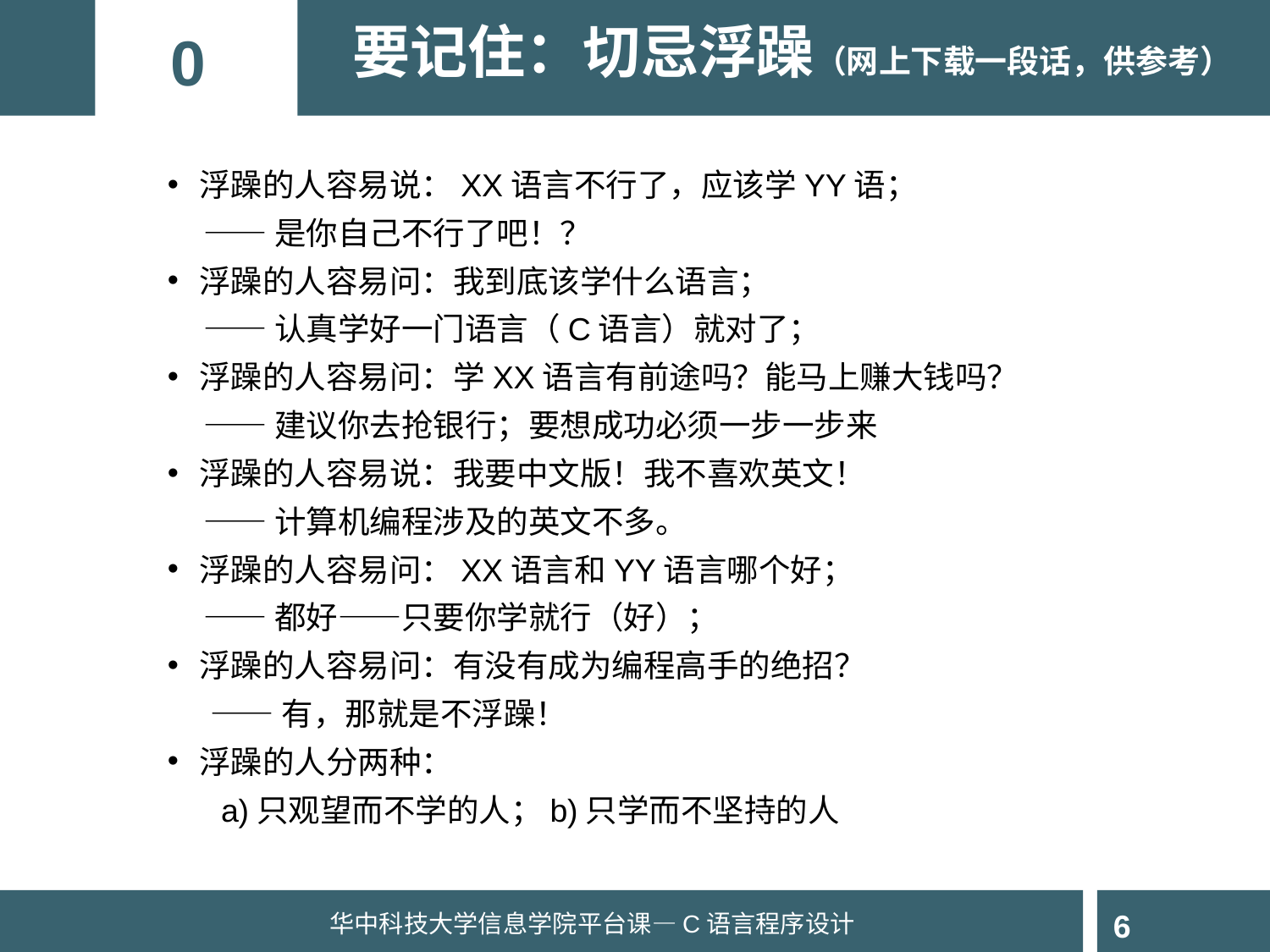

0
要记住：切忌浮躁（网上下载一段话，供参考）
浮躁的人容易说：XX语言不行了，应该学YY语；
     ——是你自己不行了吧！？
浮躁的人容易问：我到底该学什么语言；
     ——认真学好一门语言（C语言）就对了；
浮躁的人容易问：学XX语言有前途吗？能马上赚大钱吗？
     ——建议你去抢银行；要想成功必须一步一步来
浮躁的人容易说：我要中文版！我不喜欢英文！
     ——计算机编程涉及的英文不多。
浮躁的人容易问：XX语言和YY语言哪个好；
     ——都好——只要你学就行（好）；
浮躁的人容易问：有没有成为编程高手的绝招？
      ——有，那就是不浮躁！
浮躁的人分两种：
      a)只观望而不学的人；b)只学而不坚持的人